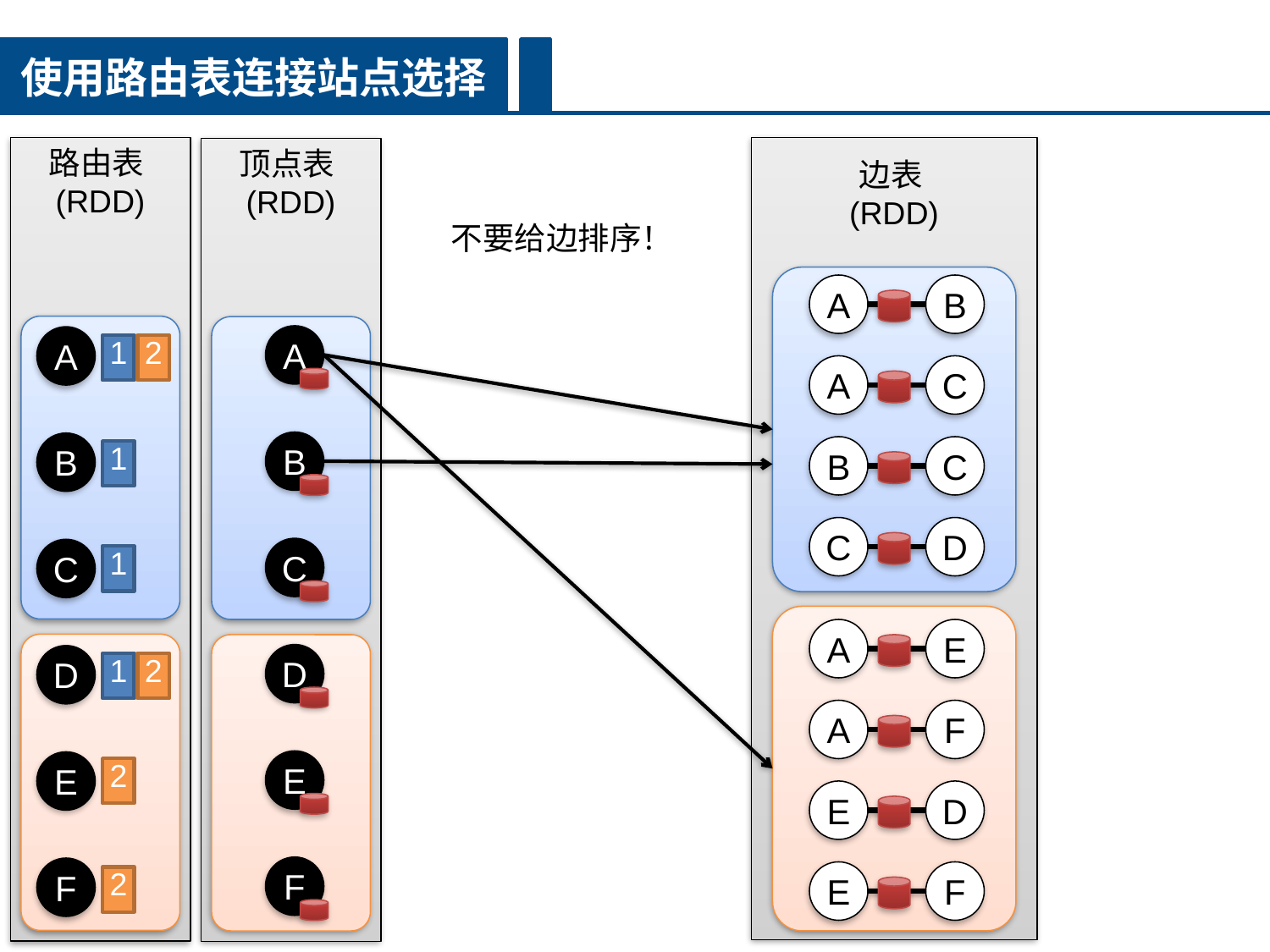

使用路由表连接站点选择

路由表(RDD)

A
1
2
B
1
C
1
D
1
2
E
2
F
2
顶点表(RDD)

边表
(RDD)
不要给边排序！

A
B

A
C

B
C

C
D

A
E

A
F

E
D

E
F

A

B

C

D

E

F